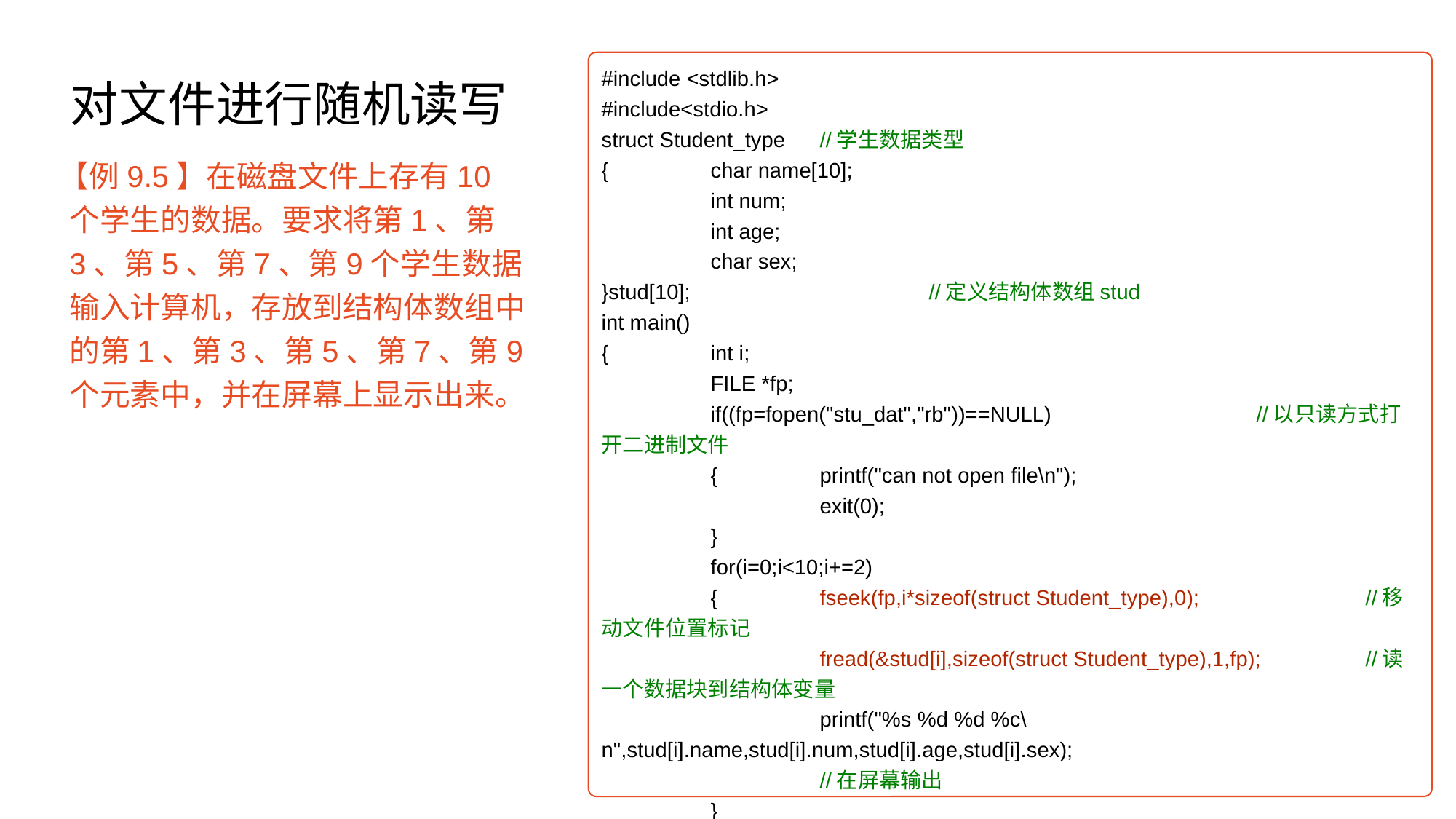

# 对文件进行随机读写
#include <stdlib.h>
#include<stdio.h>
struct Student_type	//学生数据类型
{	char name[10];
	int num;
	int age;
	char sex;
}stud[10]; 			//定义结构体数组stud
int main()
{	int i;
	FILE *fp;
	if((fp=fopen("stu_dat","rb"))==NULL)		//以只读方式打开二进制文件
	{	printf("can not open file\n");
		exit(0);
	}
	for(i=0;i<10;i+=2)
	{	fseek(fp,i*sizeof(struct Student_type),0);		//移动文件位置标记
		fread(&stud[i],sizeof(struct Student_type),1,fp);	//读一个数据块到结构体变量
		printf("%s %d %d %c\n",stud[i].name,stud[i].num,stud[i].age,stud[i].sex);
	 	//在屏幕输出
	}
	fclose(fp);
	return 0;
}
【例9.5】在磁盘文件上存有10个学生的数据。要求将第1、第3、第5、第7、第9个学生数据输入计算机，存放到结构体数组中的第1、第3、第5、第7、第9个元素中，并在屏幕上显示出来。